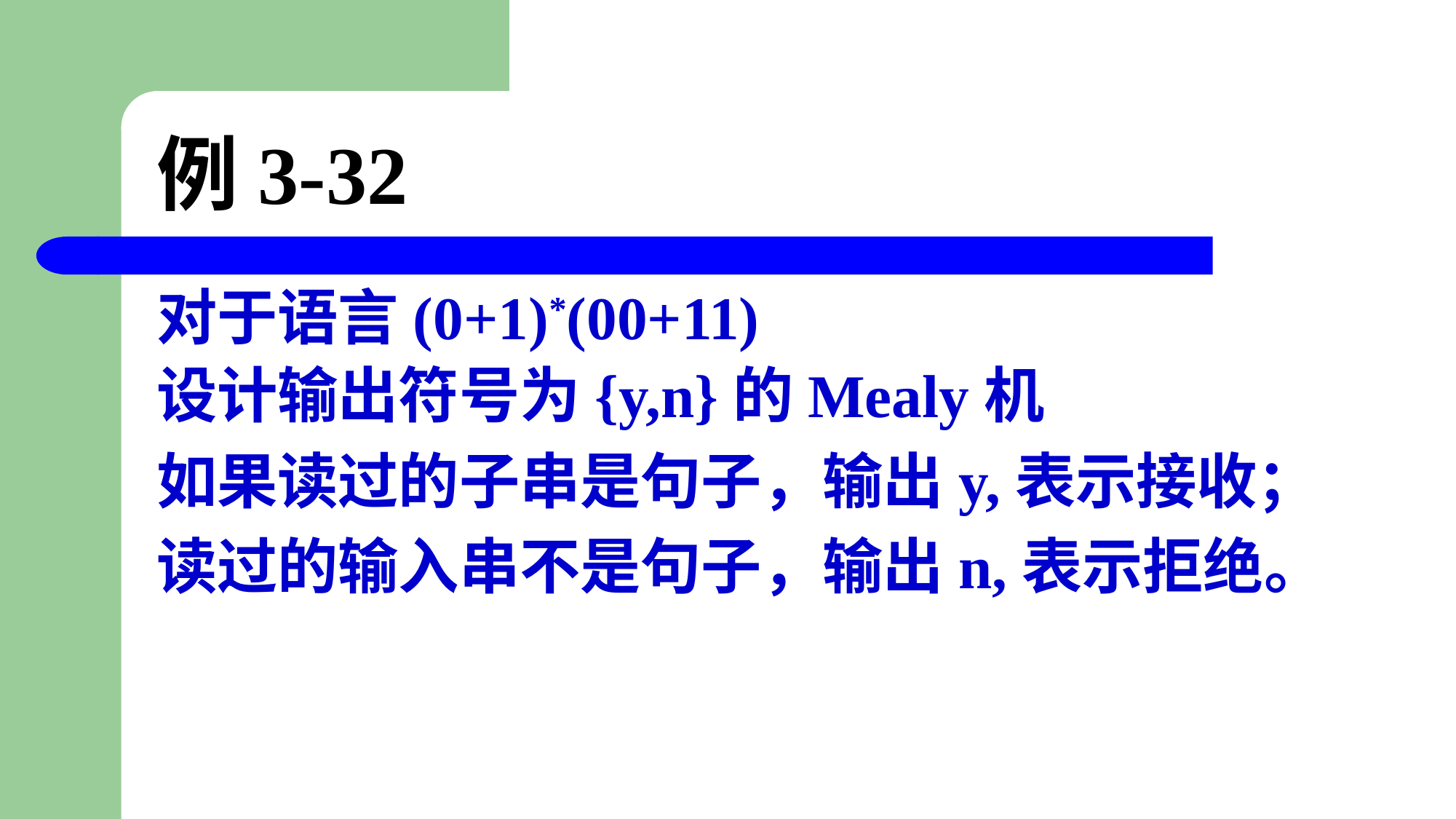

# 例3-32
对于语言(0+1)*(00+11)
设计输出符号为{y,n}的Mealy机
如果读过的子串是句子，输出y,表示接收；
读过的输入串不是句子，输出n,表示拒绝。